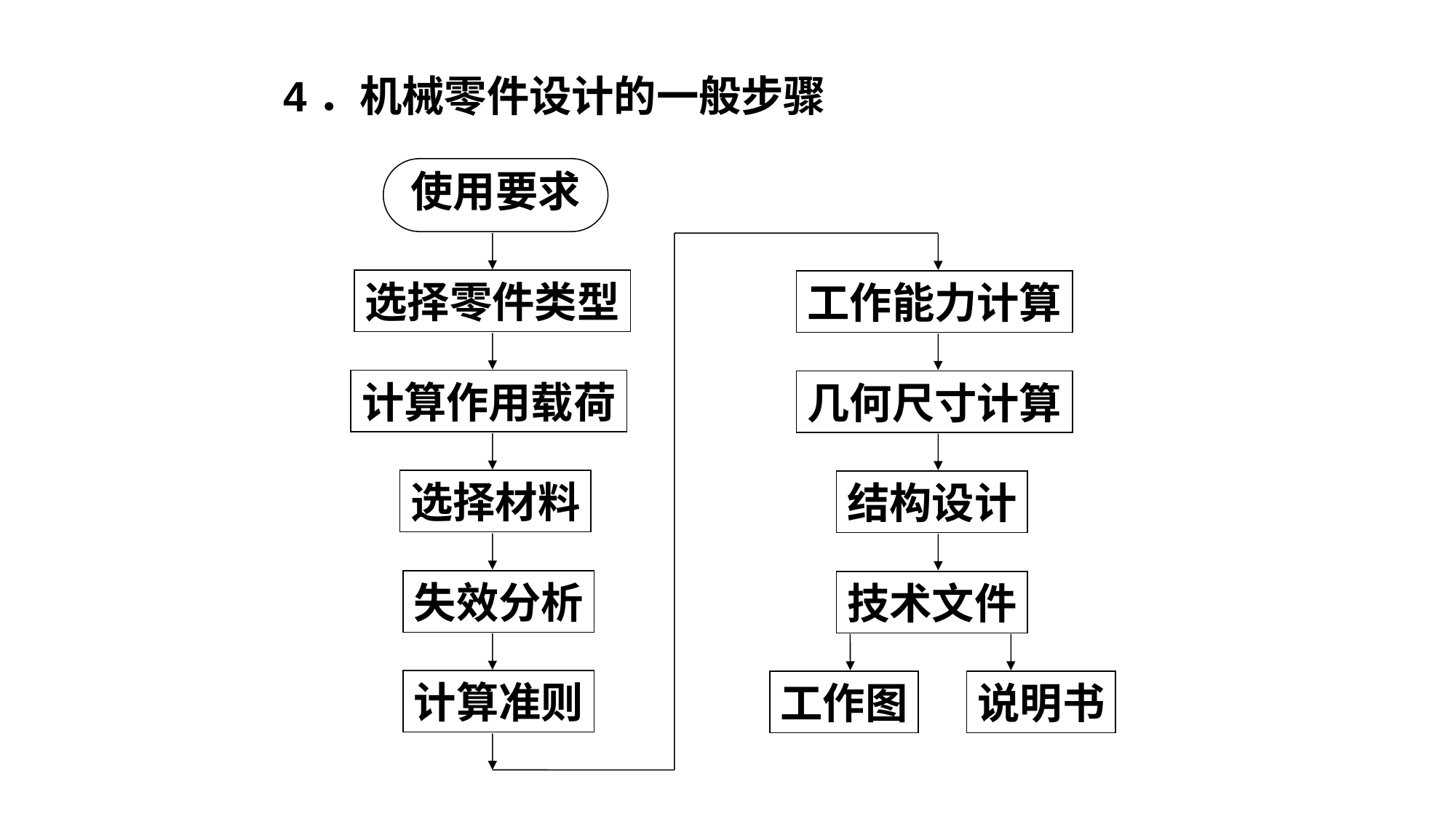

4．机械零件设计的一般步骤
使用要求

选择零件类型
工作能力计算

计算作用载荷
几何尺寸计算

选择材料
结构设计

失效分析
技术文件

计算准则
工作图
说明书